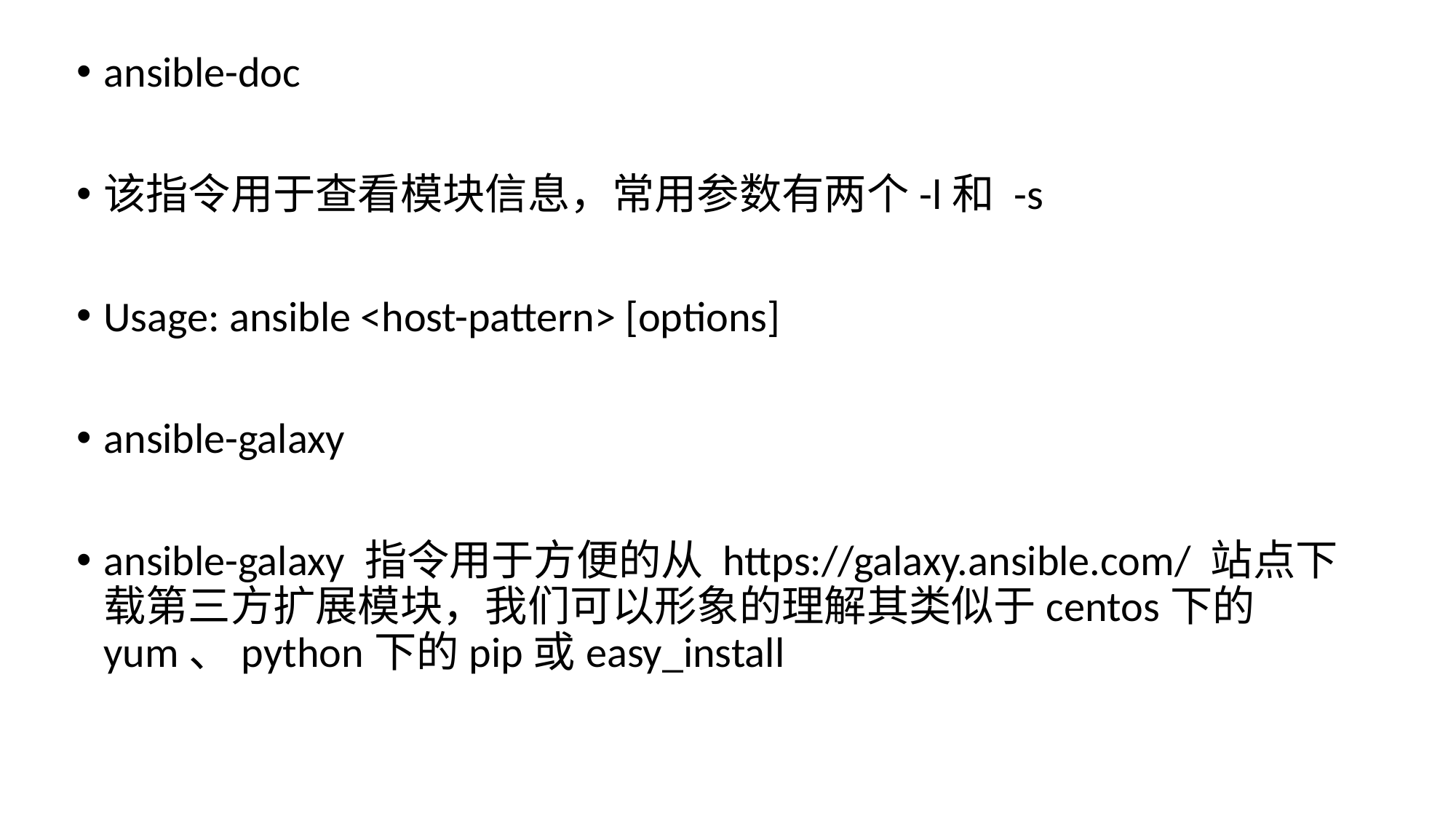

ansible-doc

该指令用于查看模块信息，常用参数有两个-l和 -s

Usage: ansible <host-pattern> [options]

ansible-galaxy

ansible-galaxy 指令用于方便的从 https://galaxy.ansible.com/ 站点下载第三方扩展模块，我们可以形象的理解其类似于centos下的yum、python下的pip或easy_install